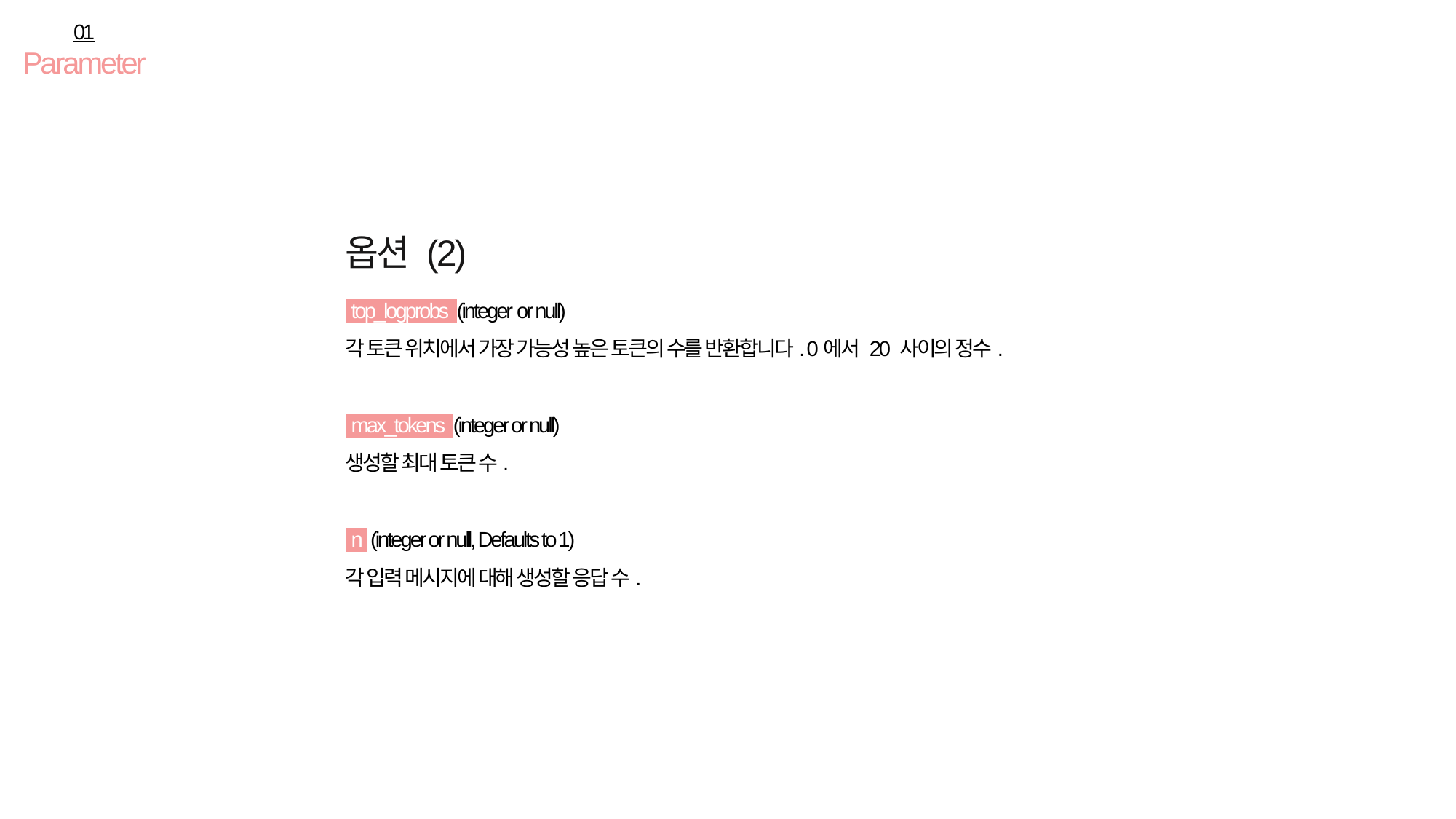

01
Parameter

옵션 (2)
 top_logprobs  (integer or null)
각 토큰 위치에서 가장 가능성 높은 토큰의 수를 반환합니다. 0에서 20 사이의 정수.

 max_tokens  (integer or null)
생성할 최대 토큰 수.

 n  (integer or null, Defaults to 1)
각 입력 메시지에 대해 생성할 응답 수.